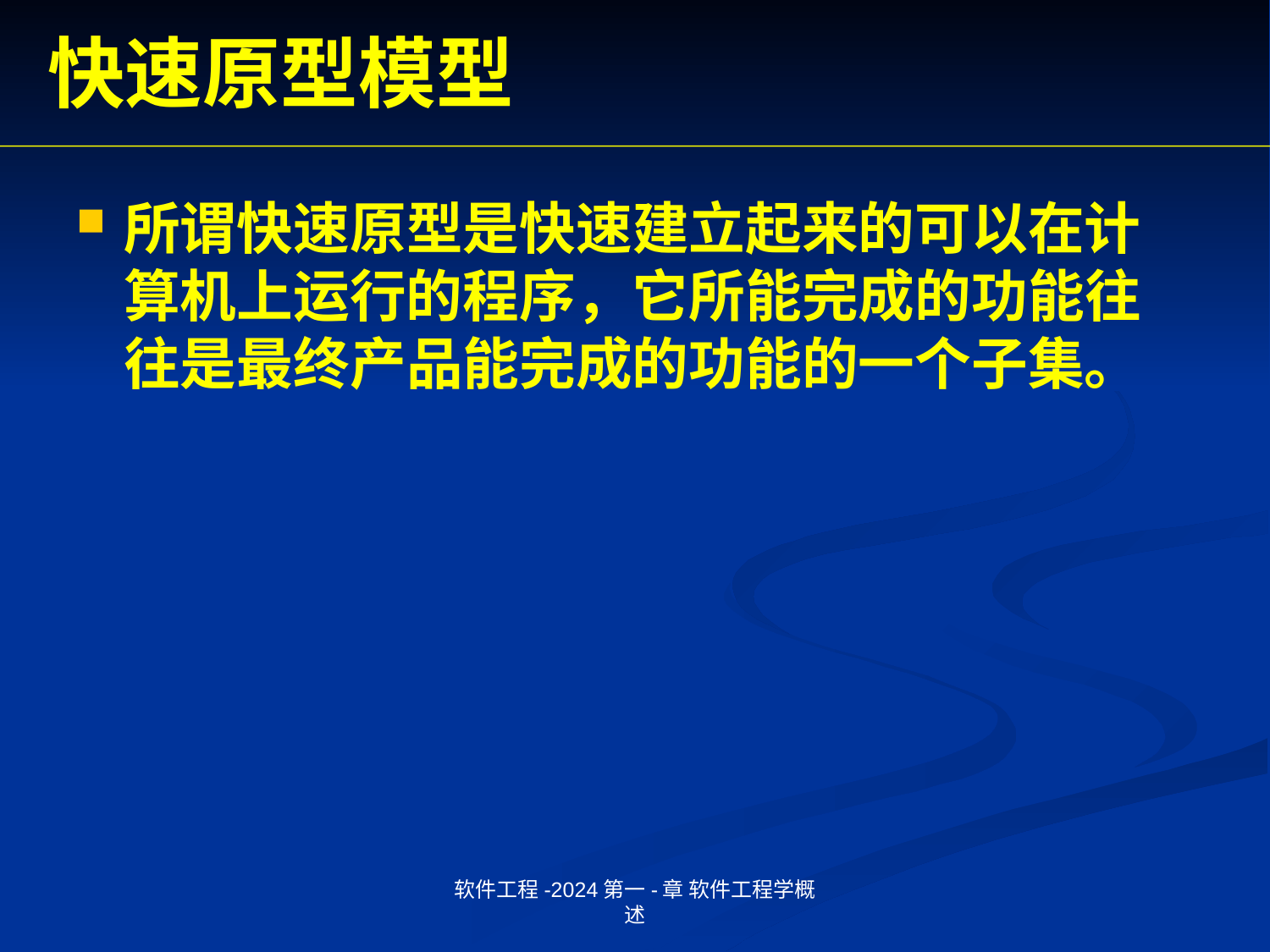

# 快速原型模型

所谓快速原型是快速建立起来的可以在计算机上运行的程序，它所能完成的功能往往是最终产品能完成的功能的一个子集。

软件工程-2024第一-章 软件工程学概述
88